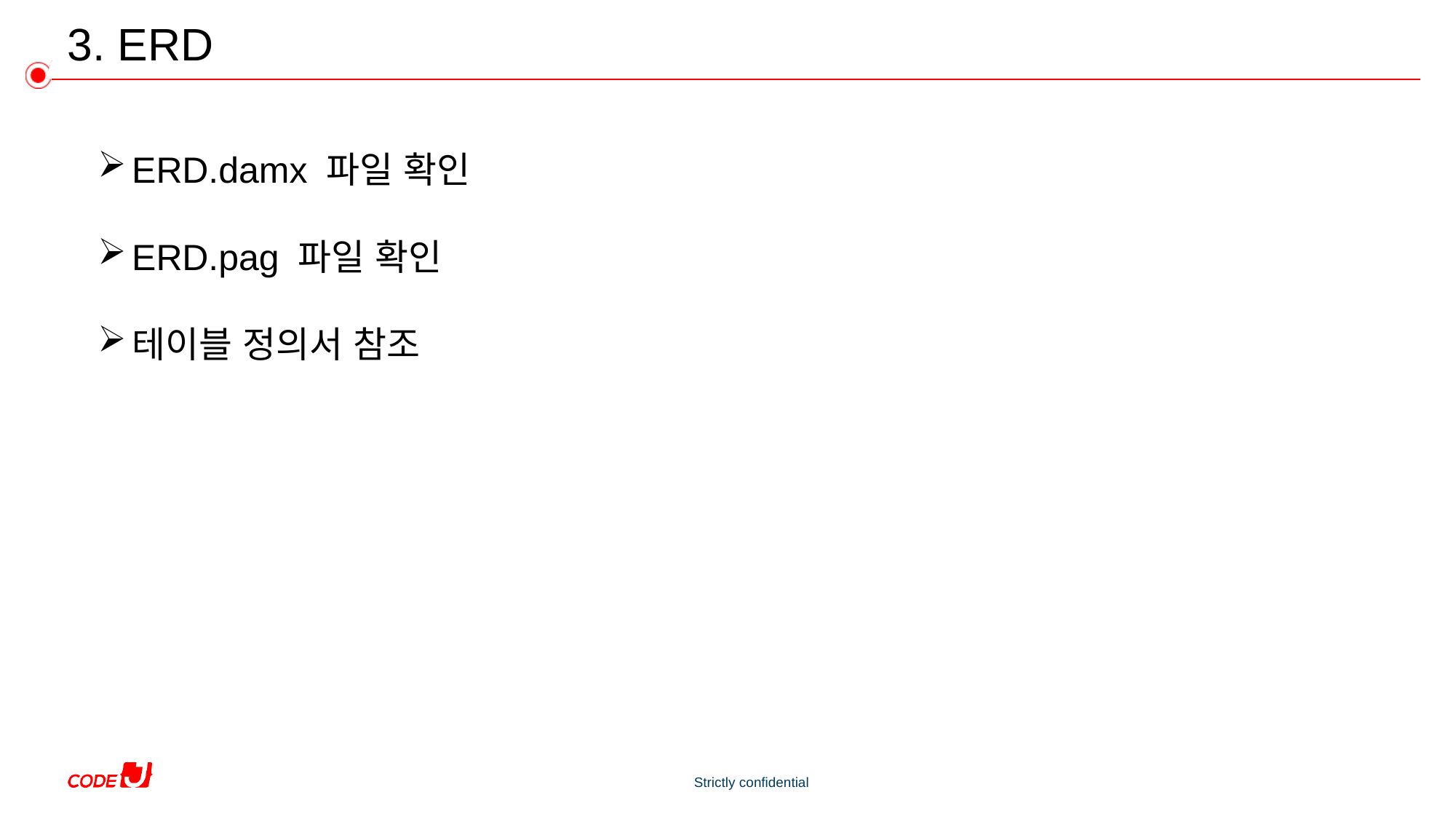

3. ERD
ERD.damx 파일 확인

ERD.pag 파일 확인

테이블 정의서 참조